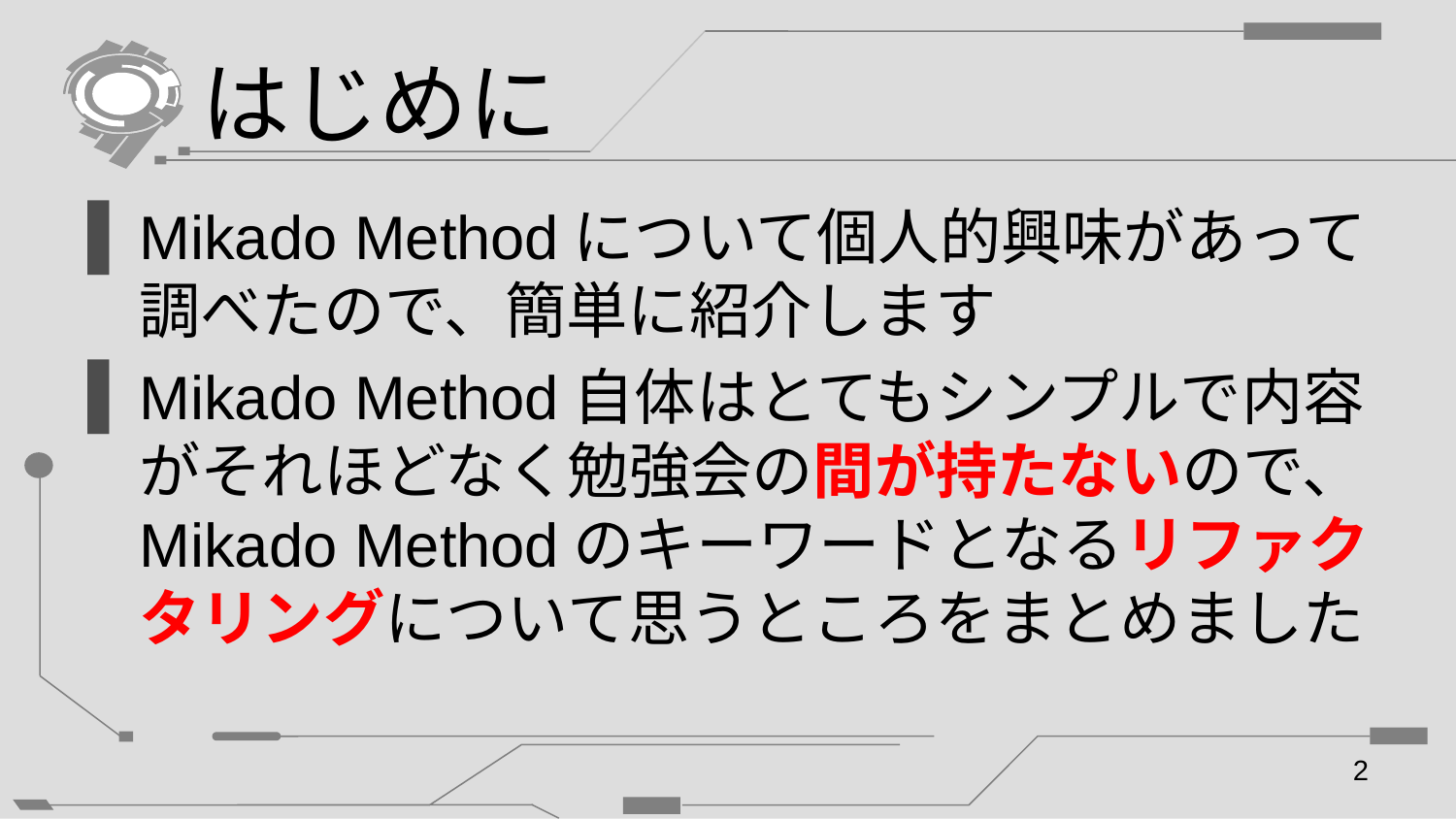

# はじめに
Mikado Methodについて個人的興味があって調べたので、簡単に紹介します
Mikado Method自体はとてもシンプルで内容がそれほどなく勉強会の間が持たないので、Mikado Methodのキーワードとなるリファクタリングについて思うところをまとめました
2